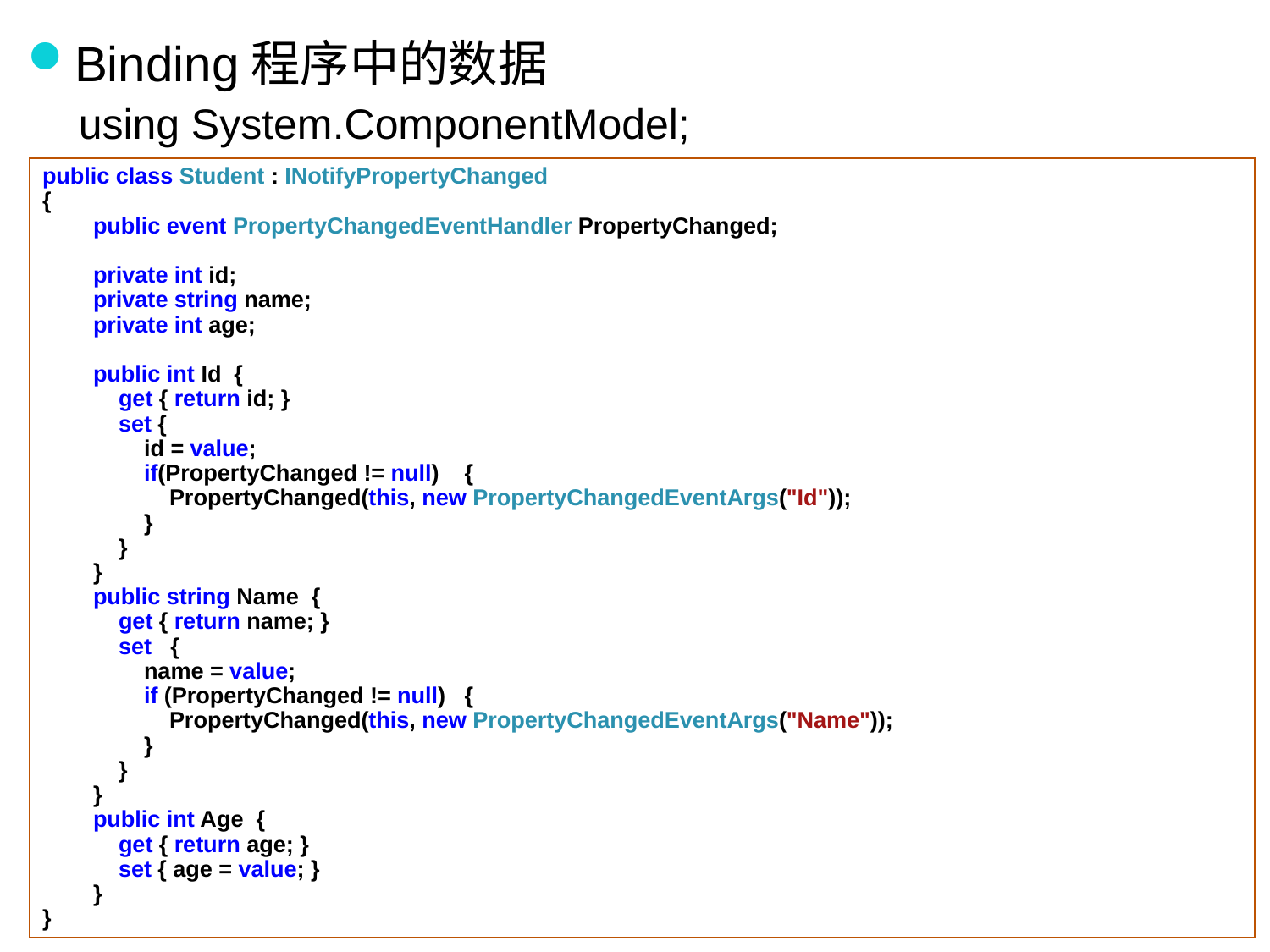

Binding程序中的数据
using System.ComponentModel;
public class Student : INotifyPropertyChanged
{
        public event PropertyChangedEventHandler PropertyChanged;

        private int id;
        private string name;
        private int age;

        public int Id  {
            get { return id; }
            set {
                id = value;
                if(PropertyChanged != null)    {
                    PropertyChanged(this, new PropertyChangedEventArgs("Id"));
                }
            }
        }
        public string Name  {
            get { return name; }
            set   {
                name = value;
                if (PropertyChanged != null)   {
                    PropertyChanged(this, new PropertyChangedEventArgs("Name"));
                }
            }
        }
        public int Age  {
            get { return age; }
            set { age = value; }
        }
}